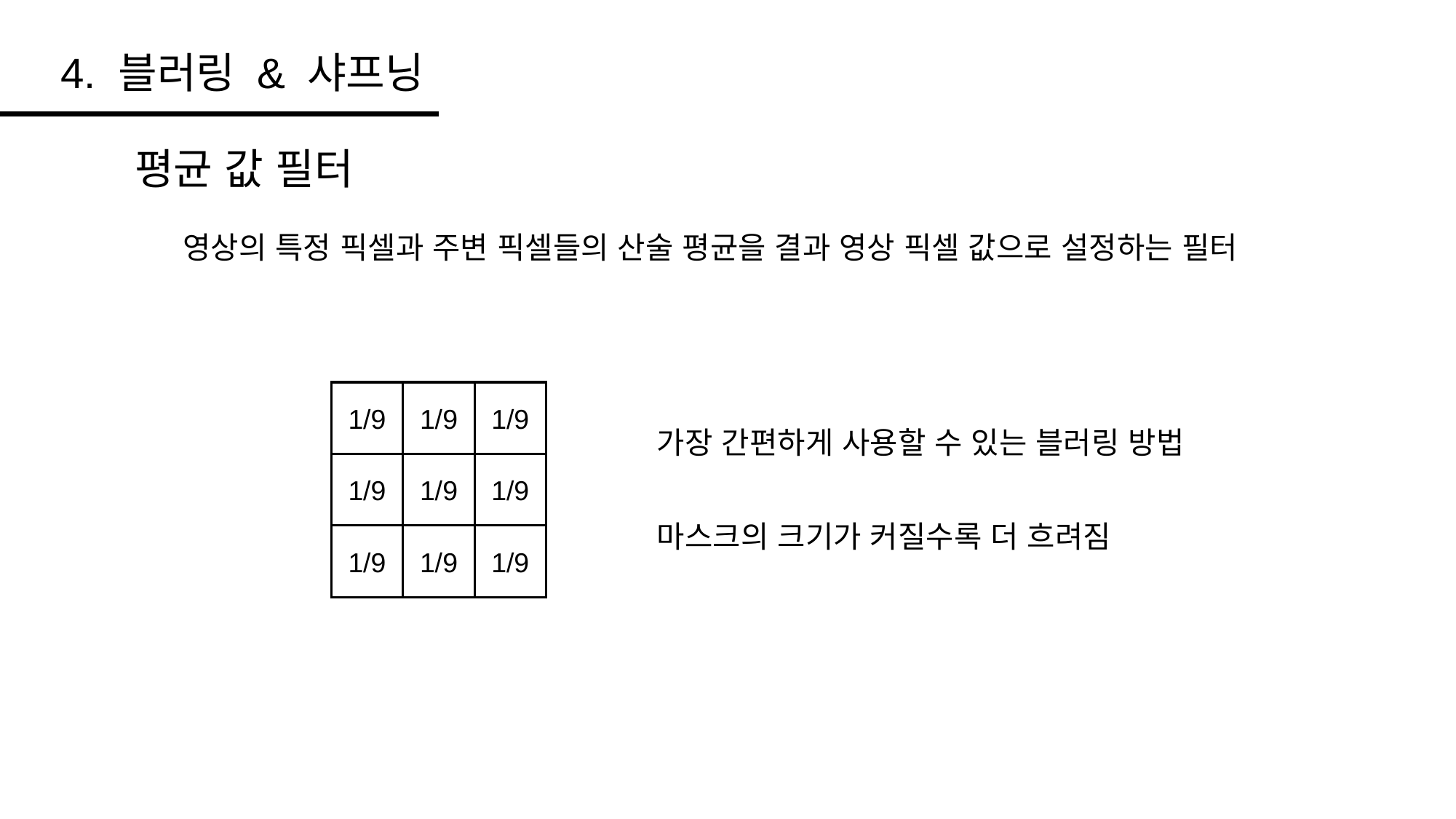

4. 블러링 & 샤프닝
평균 값 필터
영상의 특정 픽셀과 주변 픽셀들의 산술 평균을 결과 영상 픽셀 값으로 설정하는 필터
1/9
1/9
1/9
1/9
1/9
1/9
1/9
1/9
1/9
가장 간편하게 사용할 수 있는 블러링 방법
마스크의 크기가 커질수록 더 흐려짐